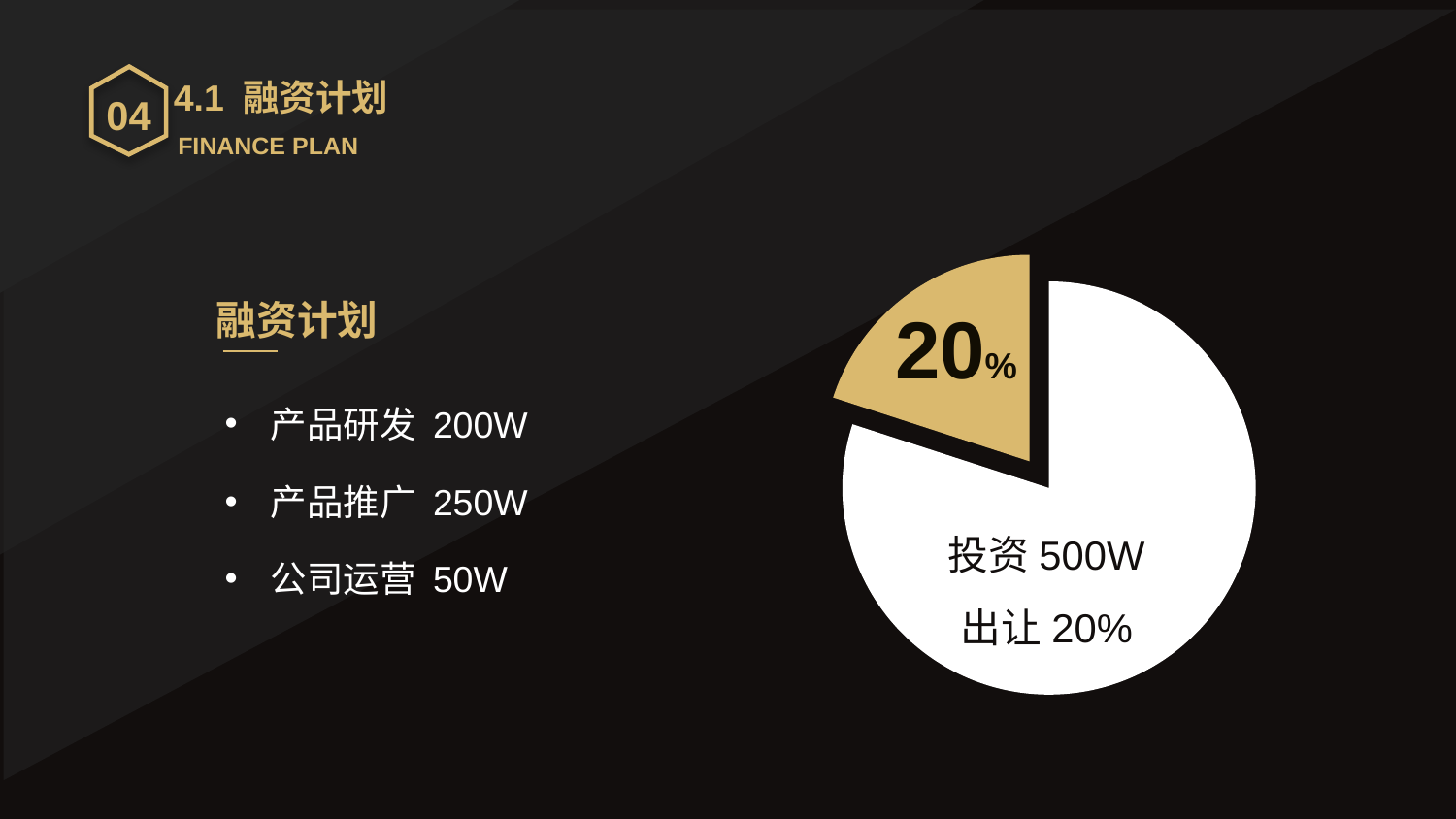

04
4.1 融资计划
FINANCE PLAN

### Chart

| Category | 销售额 |
|---|---|
| 第一季度 | 8.0 |
| 第二季度 | 2.0 |
融资计划
20%

产品研发 200W
产品推广 250W
投资500W
出让20%
公司运营 50W